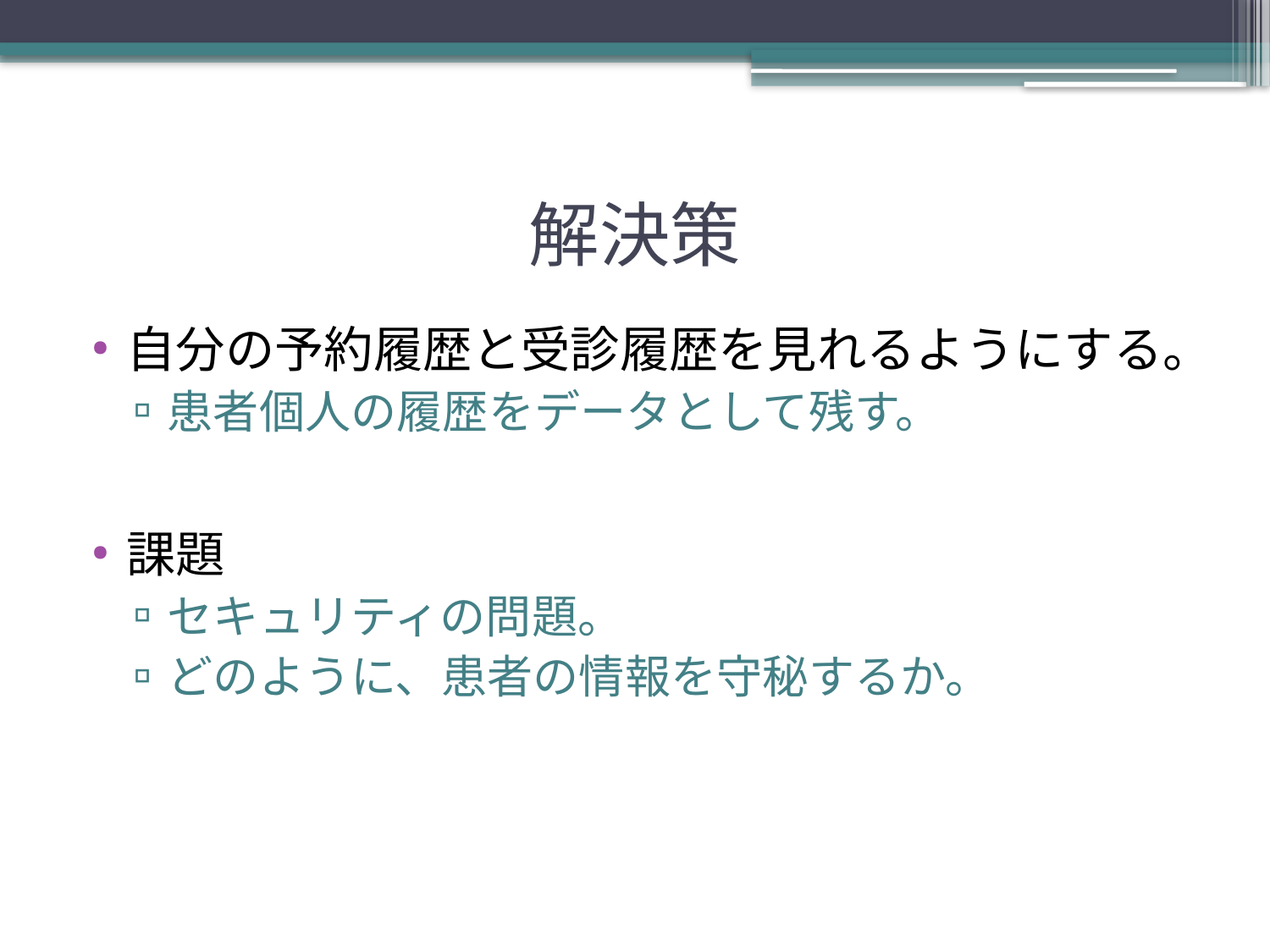

# 解決策
自分の予約履歴と受診履歴を見れるようにする。
患者個人の履歴をデータとして残す。

課題
セキュリティの問題。
どのように、患者の情報を守秘するか。